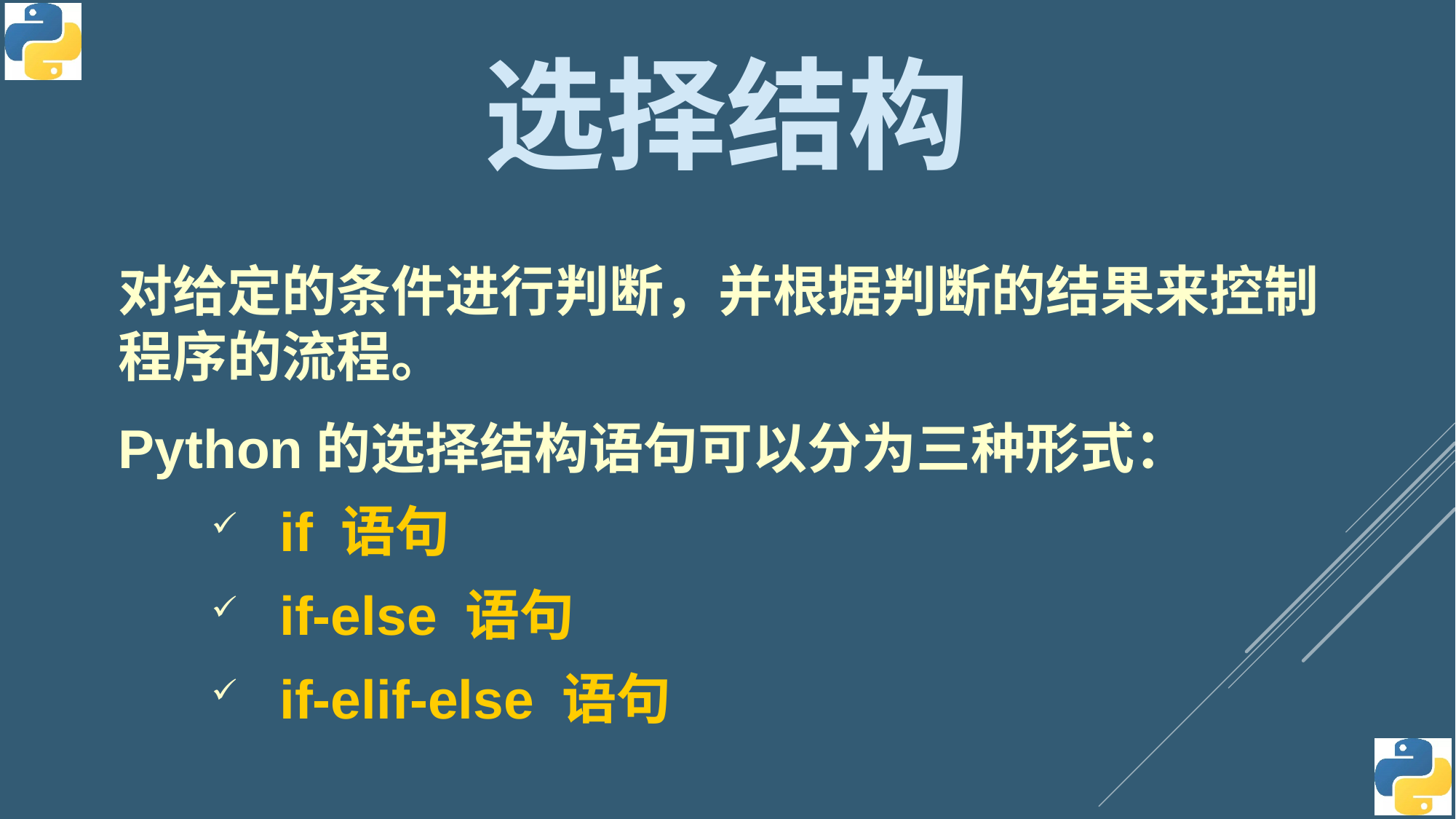

选择结构
对给定的条件进行判断，并根据判断的结果来控制程序的流程。
Python的选择结构语句可以分为三种形式：
if 语句
if-else 语句
if-elif-else 语句